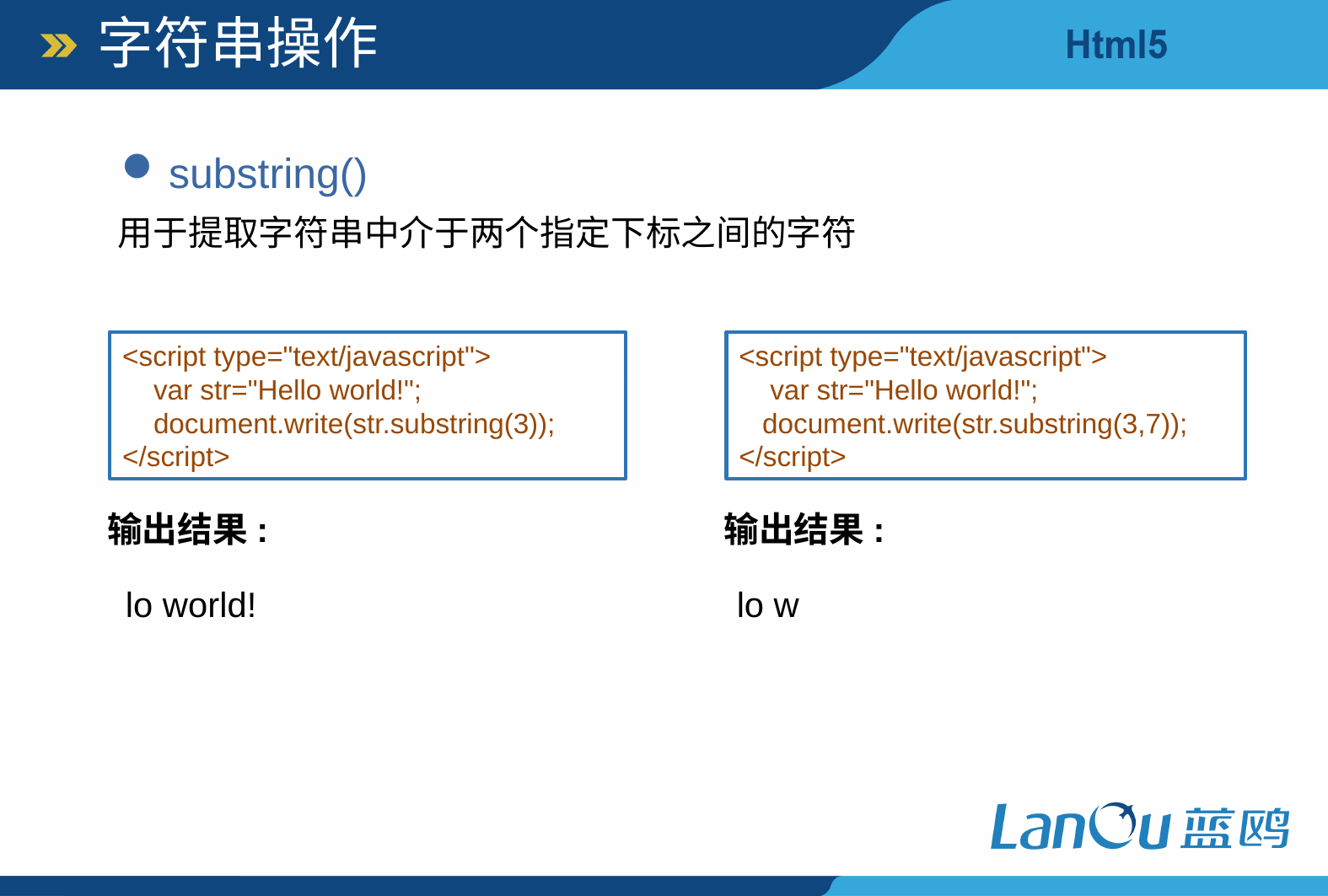

字符串操作
substring()
用于提取字符串中介于两个指定下标之间的字符
<script type="text/javascript">
    var str="Hello world!";
    document.write(str.substring(3));
</script>
<script type="text/javascript">
    var str="Hello world!";
   document.write(str.substring(3,7));
</script>
输出结果:
输出结果:
lo world!
lo w